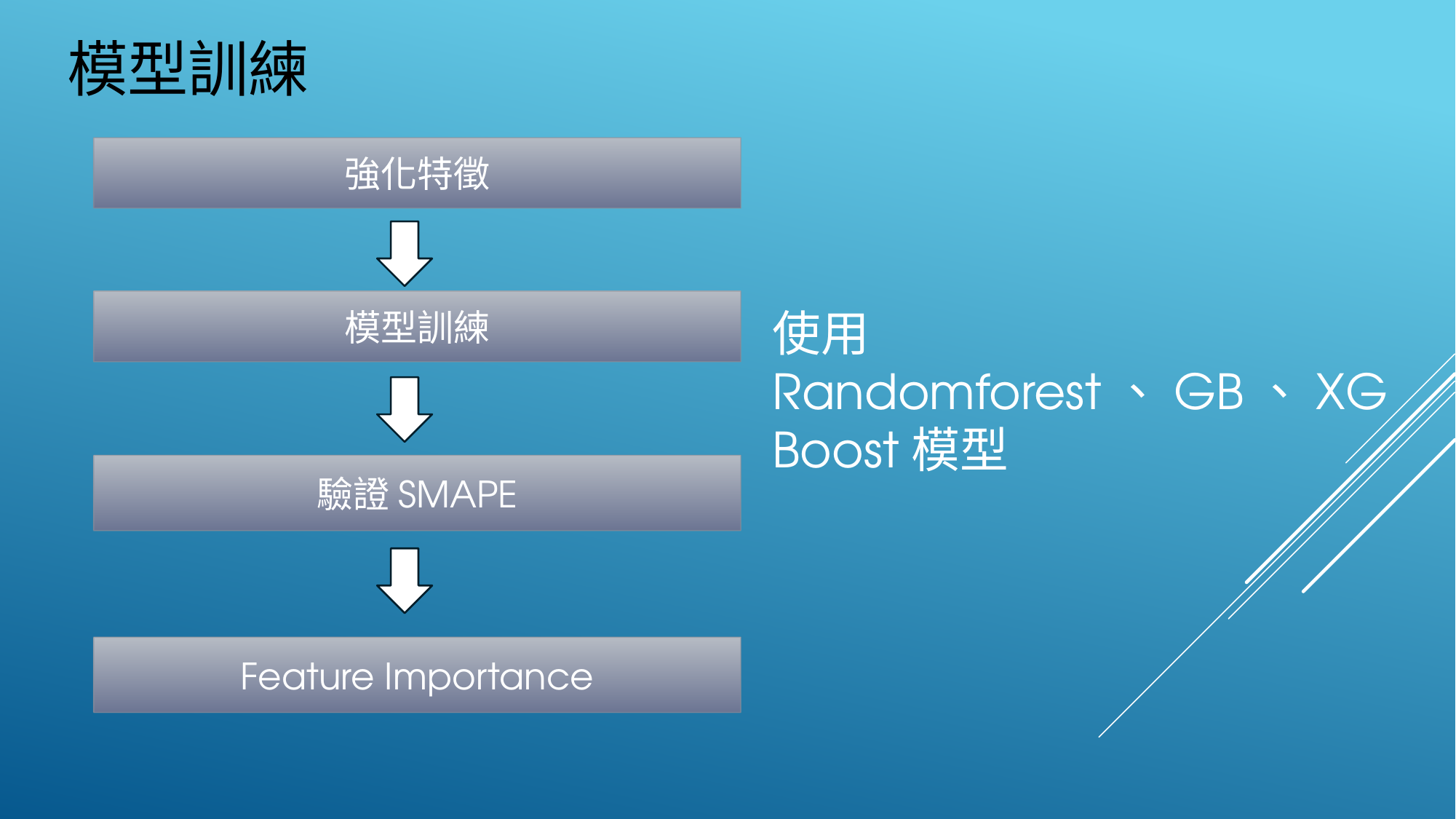

模型訓練

強化特徵

模型訓練
使用Randomforest、GB、XGBoost模型

驗證SMAPE

Feature Importance